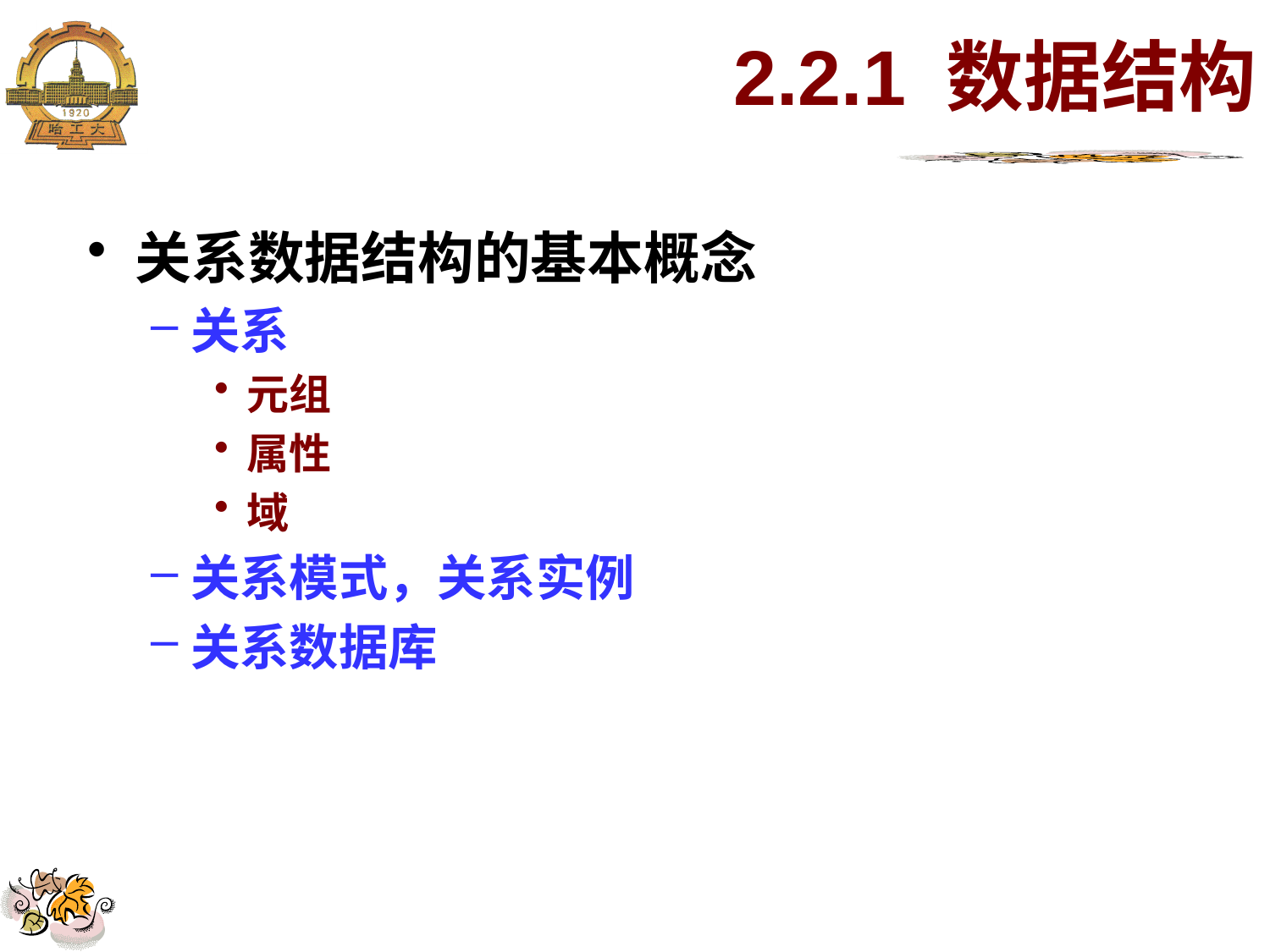

# 2.2.1 数据结构
关系数据结构的基本概念
关系
元组
属性
域
关系模式，关系实例
关系数据库